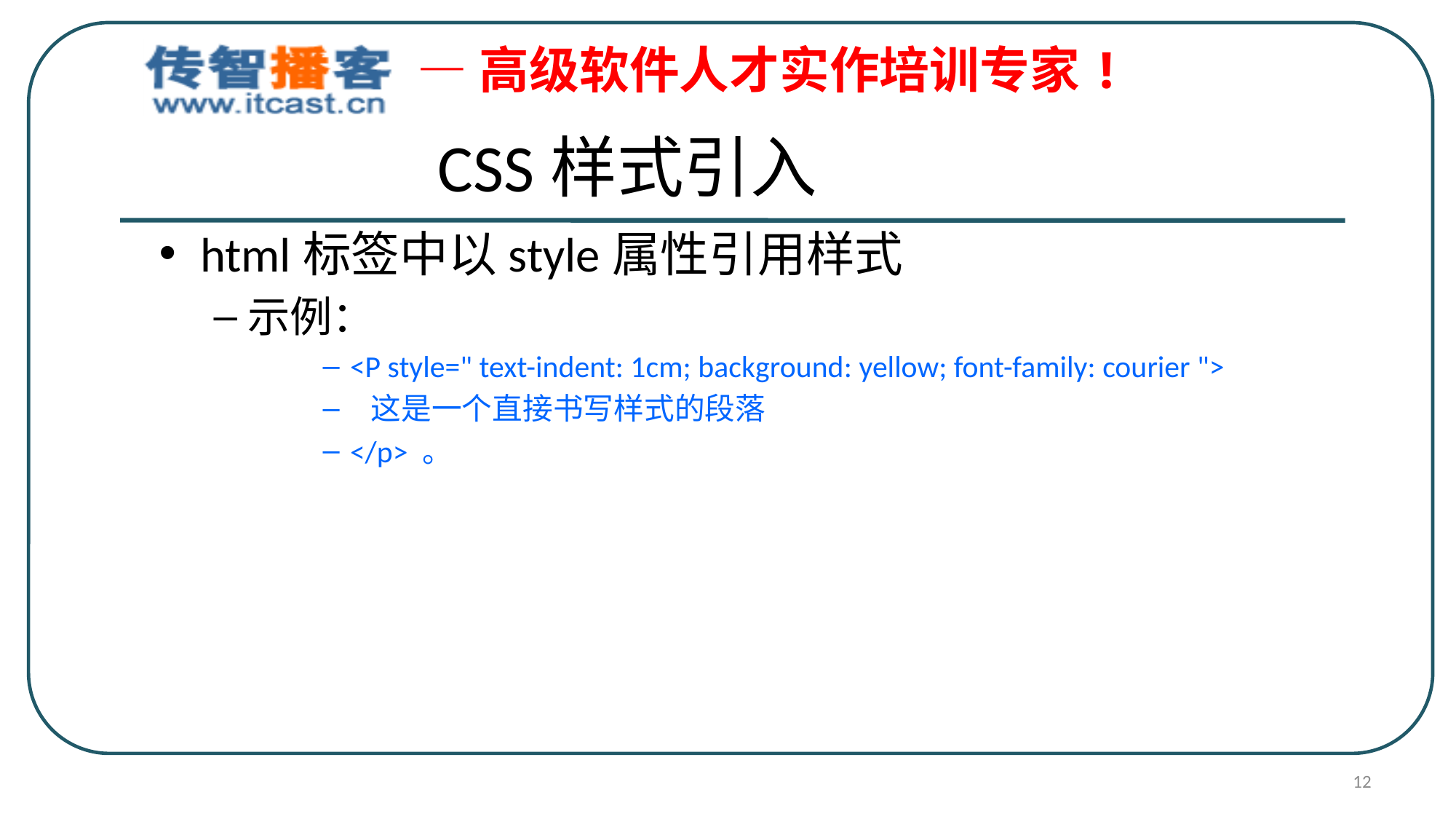

CSS样式引入
html标签中以style属性引用样式
示例：
<P style=" text-indent: 1cm; background: yellow; font-family: courier ">
  这是一个直接书写样式的段落
</p> 。

12